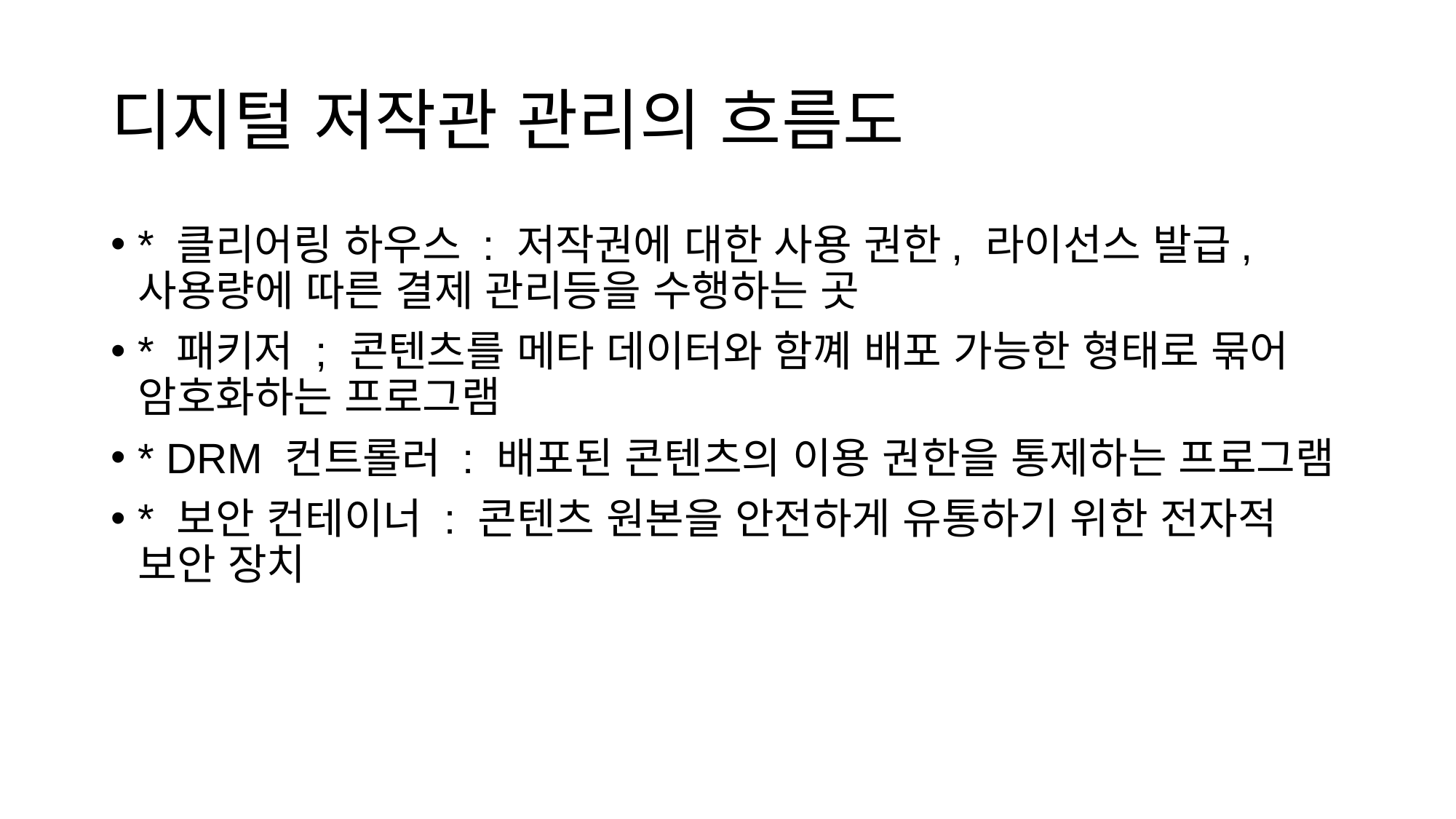

# 디지털 저작관 관리의 흐름도
* 클리어링 하우스 : 저작권에 대한 사용 권한, 라이선스 발급, 사용량에 따른 결제 관리등을 수행하는 곳
* 패키저 ; 콘텐츠를 메타 데이터와 함꼐 배포 가능한 형태로 묶어 암호화하는 프로그램
* DRM 컨트롤러 : 배포된 콘텐츠의 이용 권한을 통제하는 프로그램
* 보안 컨테이너 : 콘텐츠 원본을 안전하게 유통하기 위한 전자적 보안 장치